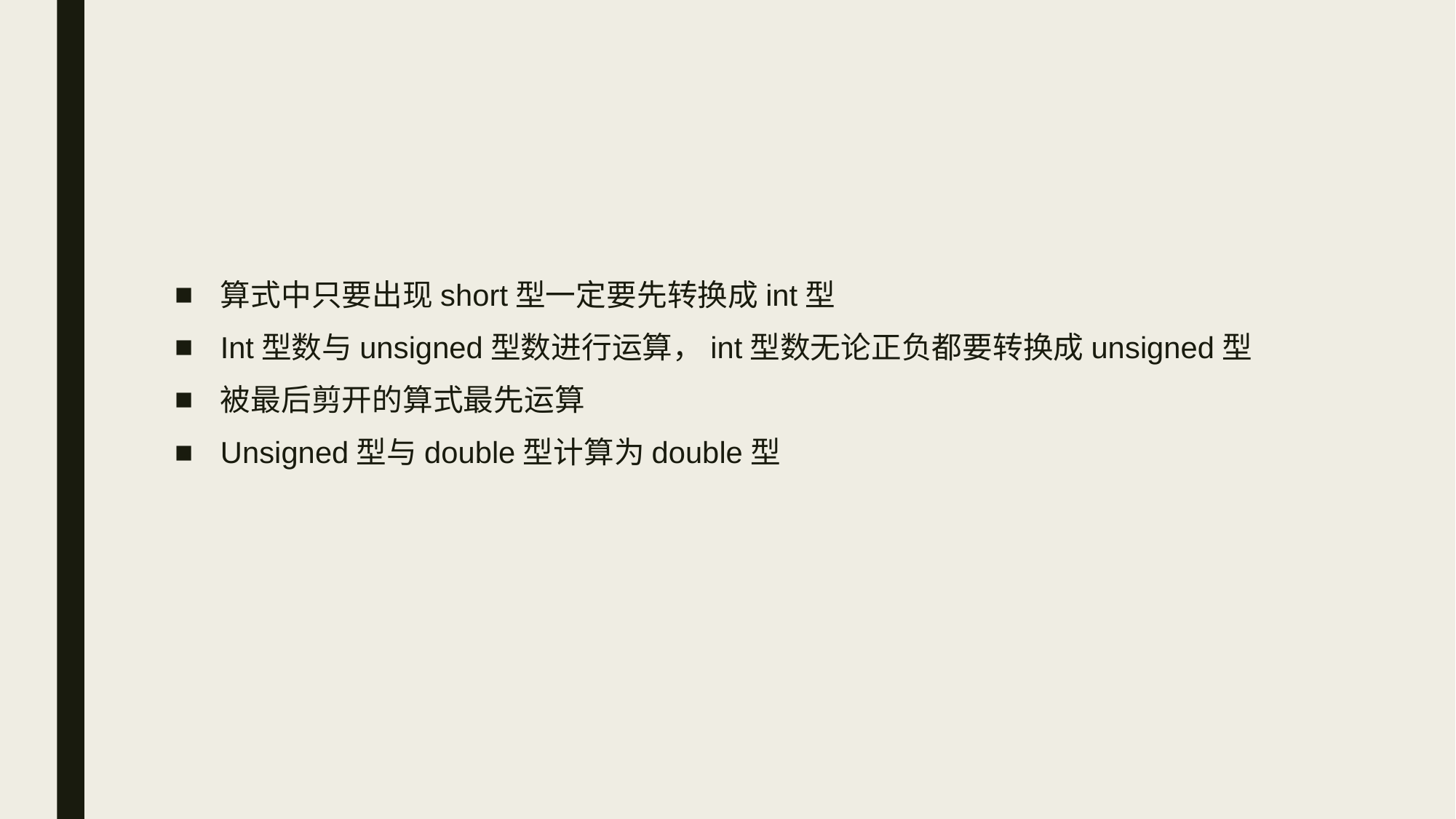

#
算式中只要出现short型一定要先转换成int型
Int型数与unsigned型数进行运算，int型数无论正负都要转换成unsigned型
被最后剪开的算式最先运算
Unsigned型与double型计算为double型